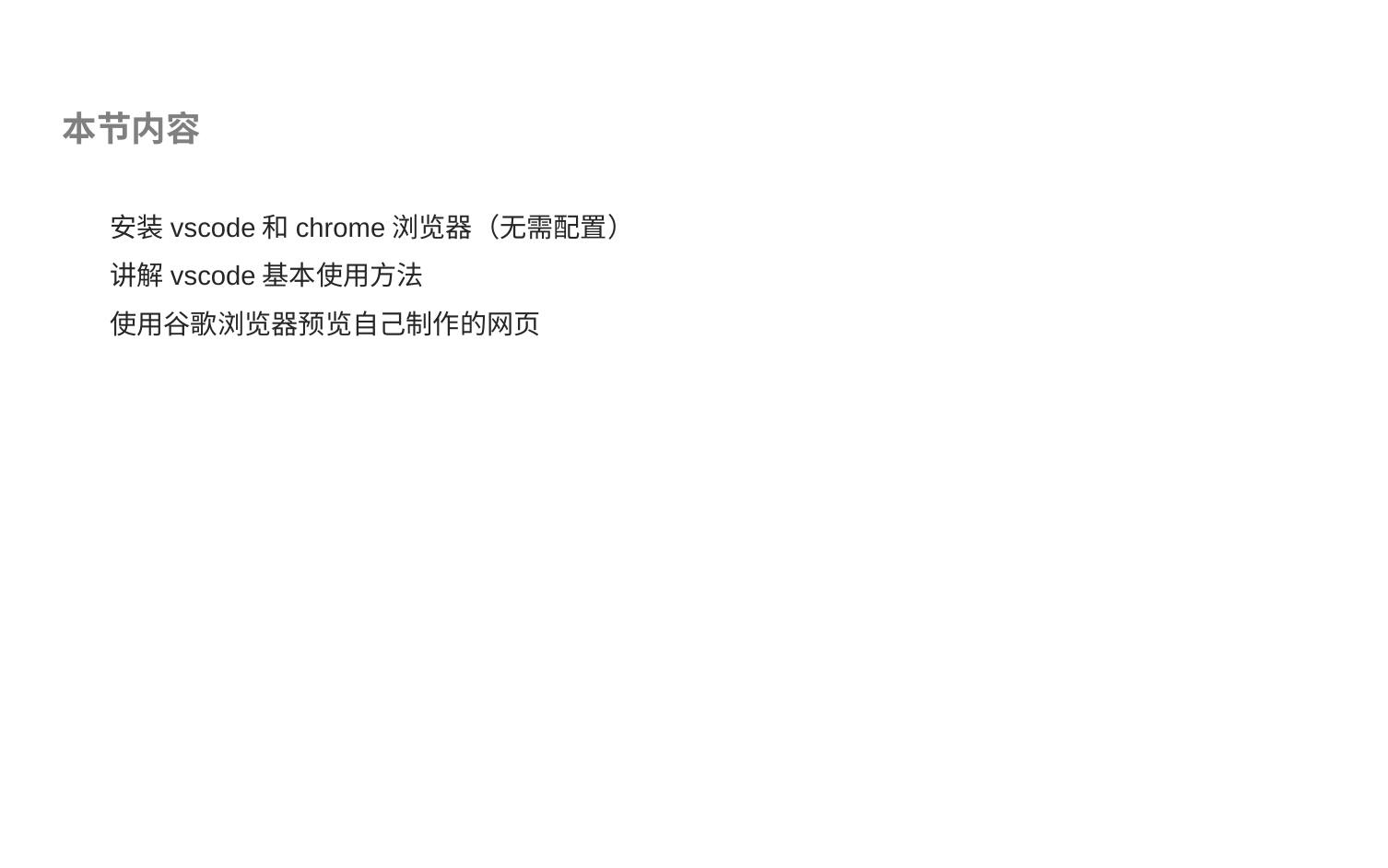

本节内容
安装vscode和chrome浏览器（无需配置）
讲解vscode基本使用方法
使用谷歌浏览器预览自己制作的网页